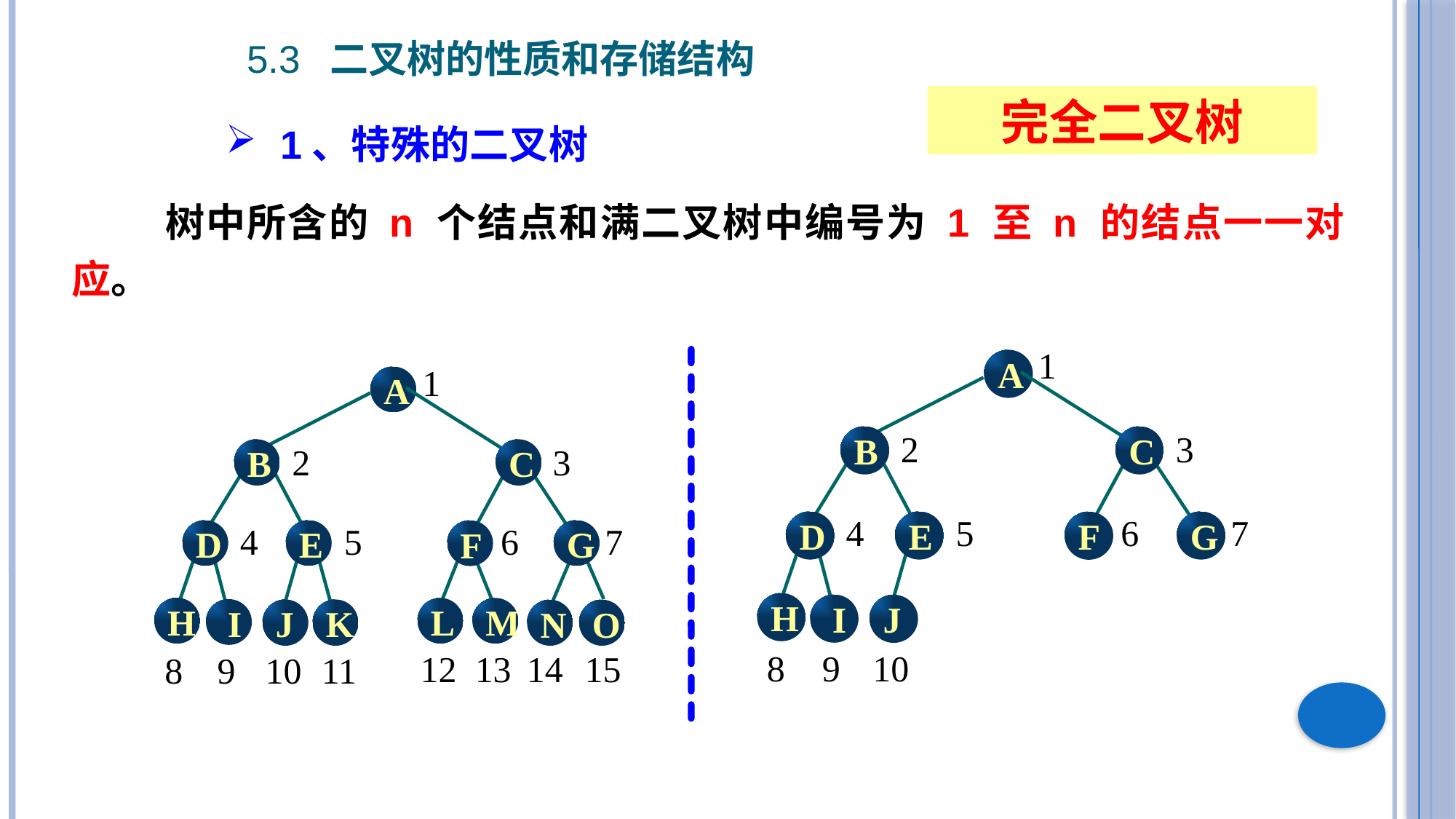

5.3  二叉树的性质和存储结构
完全二叉树
1、特殊的二叉树
        树中所含的 n 个结点和满二叉树中编号为 1 至 n 的结点一一对应。

1
A

2
3
B
C

4
5
6
7
D
E
G
F

H
I
J
8
9
10

1
A

2
3
B
C

4
5
6
7
D
E
G
F

H
L
M
I
J
K
N
O
12
14
15
13
8
9
10
11